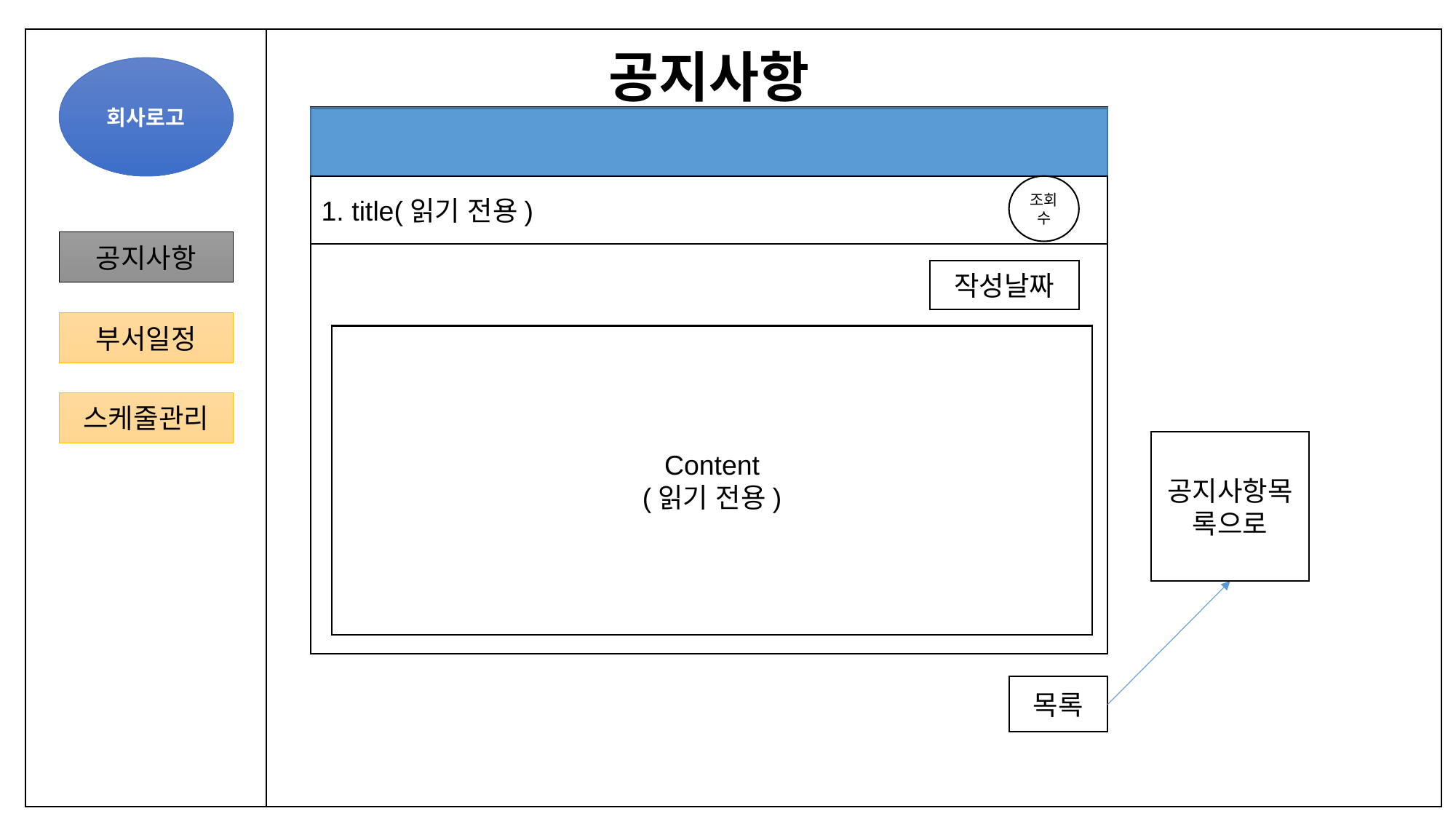

회사로고
공지사항

조회수
1. title(읽기 전용)
공지사항
작성날짜
부서일정
Content
(읽기 전용)
스케줄관리
공지사항목록으로
목록